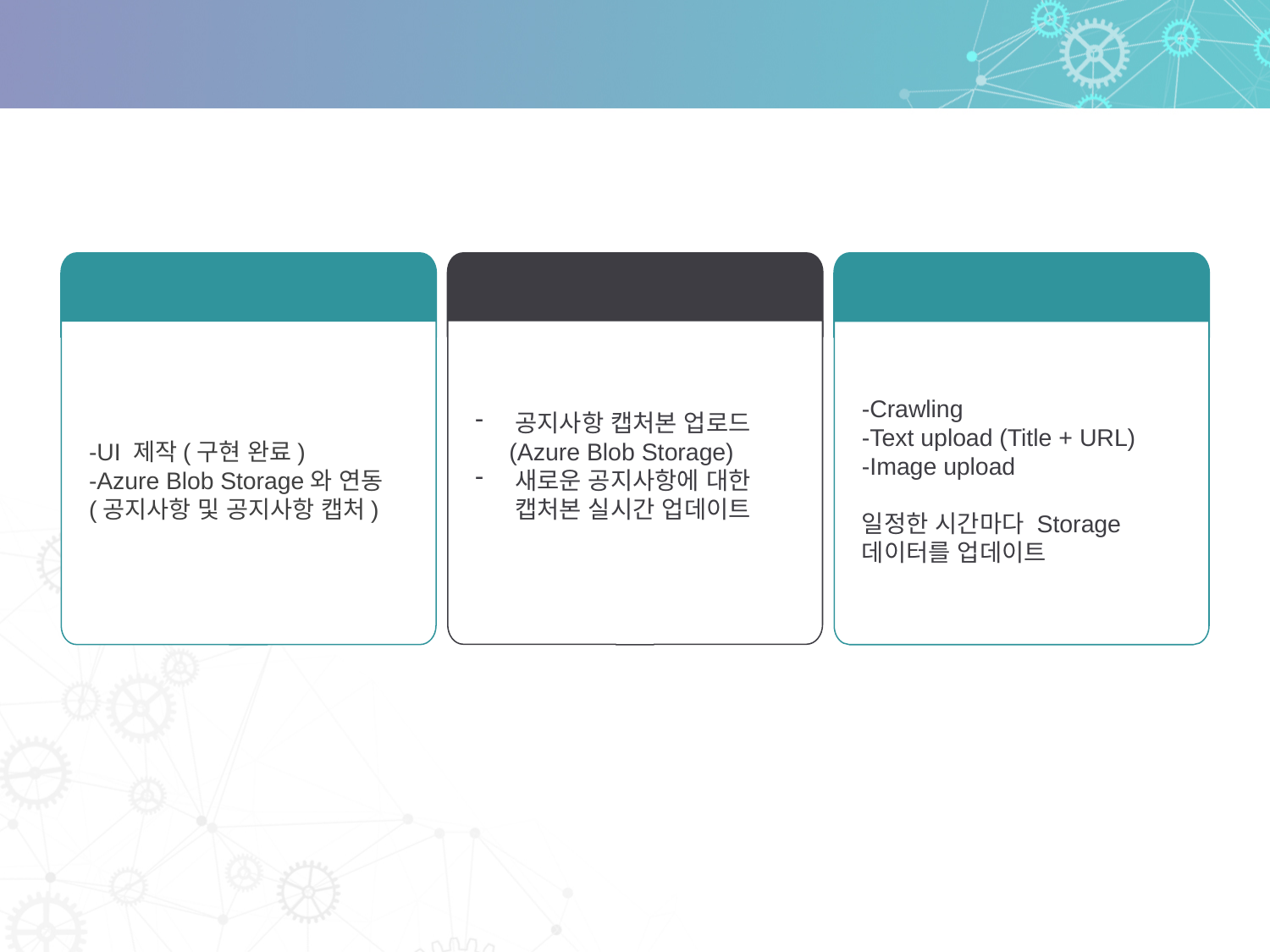

# 3. 구현 예정
Image upload
C# Task Scheduler
Xamarin
공지사항 캡처본 업로드
     (Azure Blob Storage)
새로운 공지사항에 대한
     캡처본 실시간 업데이트

-UI 제작(구현 완료)
-Azure Blob Storage와 연동
(공지사항 및 공지사항 캡처)
-Crawling
-Text upload (Title + URL)
-Image upload

일정한 시간마다 Storage 데이터를 업데이트